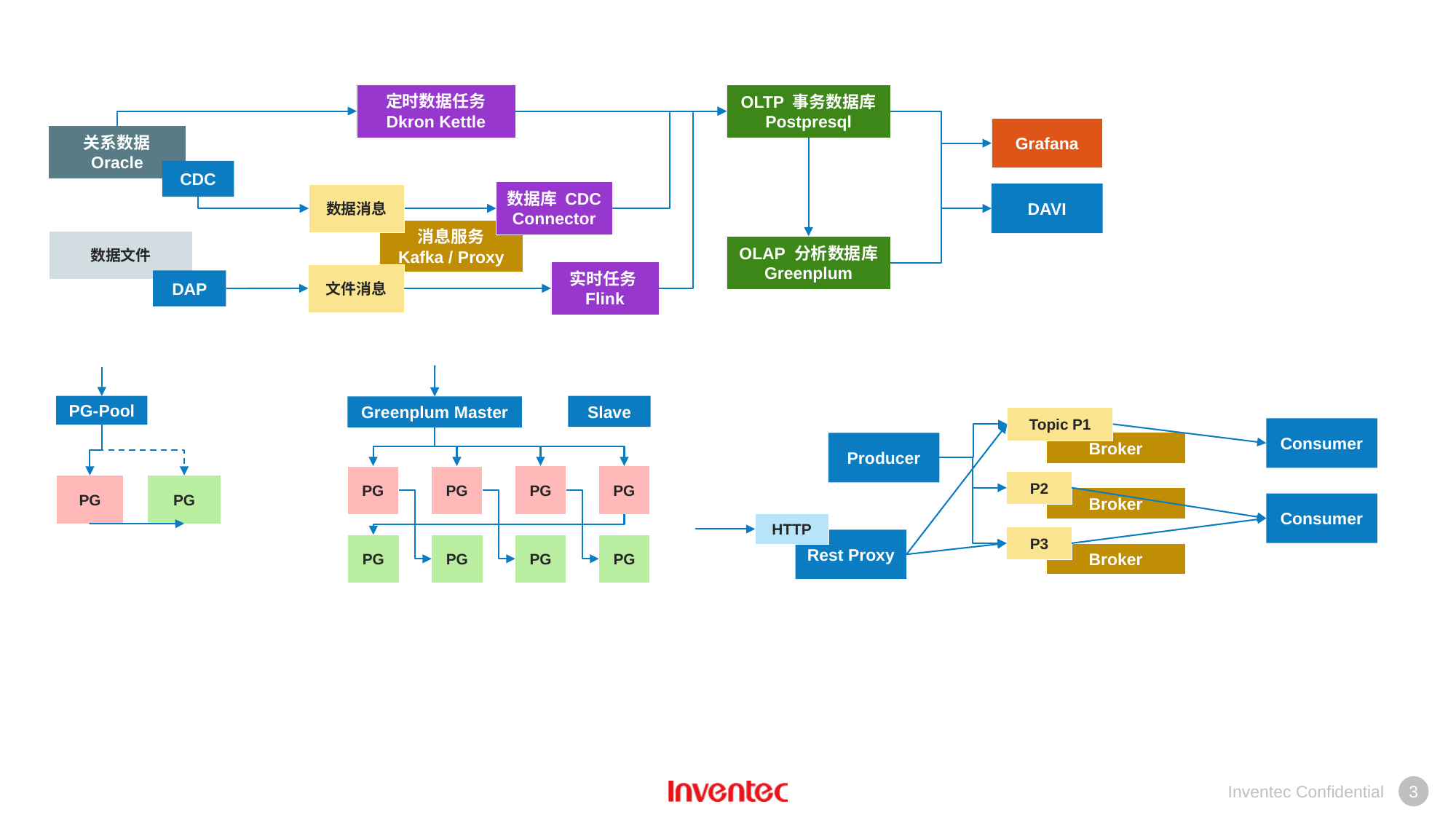

定时数据任务
Dkron Kettle
OLTP 事务数据库
Postpresql
Grafana
关系数据
Oracle
CDC
数据库 CDC
Connector
DAVI
数据消息
消息服务
Kafka / Proxy
数据文件
OLAP 分析数据库
Greenplum
实时任务Flink
文件消息
DAP
PG-Pool
Slave
Greenplum Master
Topic P1
Consumer
Broker
Producer
PG
PG
PG
PG
P2
PG
PG
Broker
Consumer
HTTP
P3
Rest Proxy
PG
PG
PG
PG
Broker